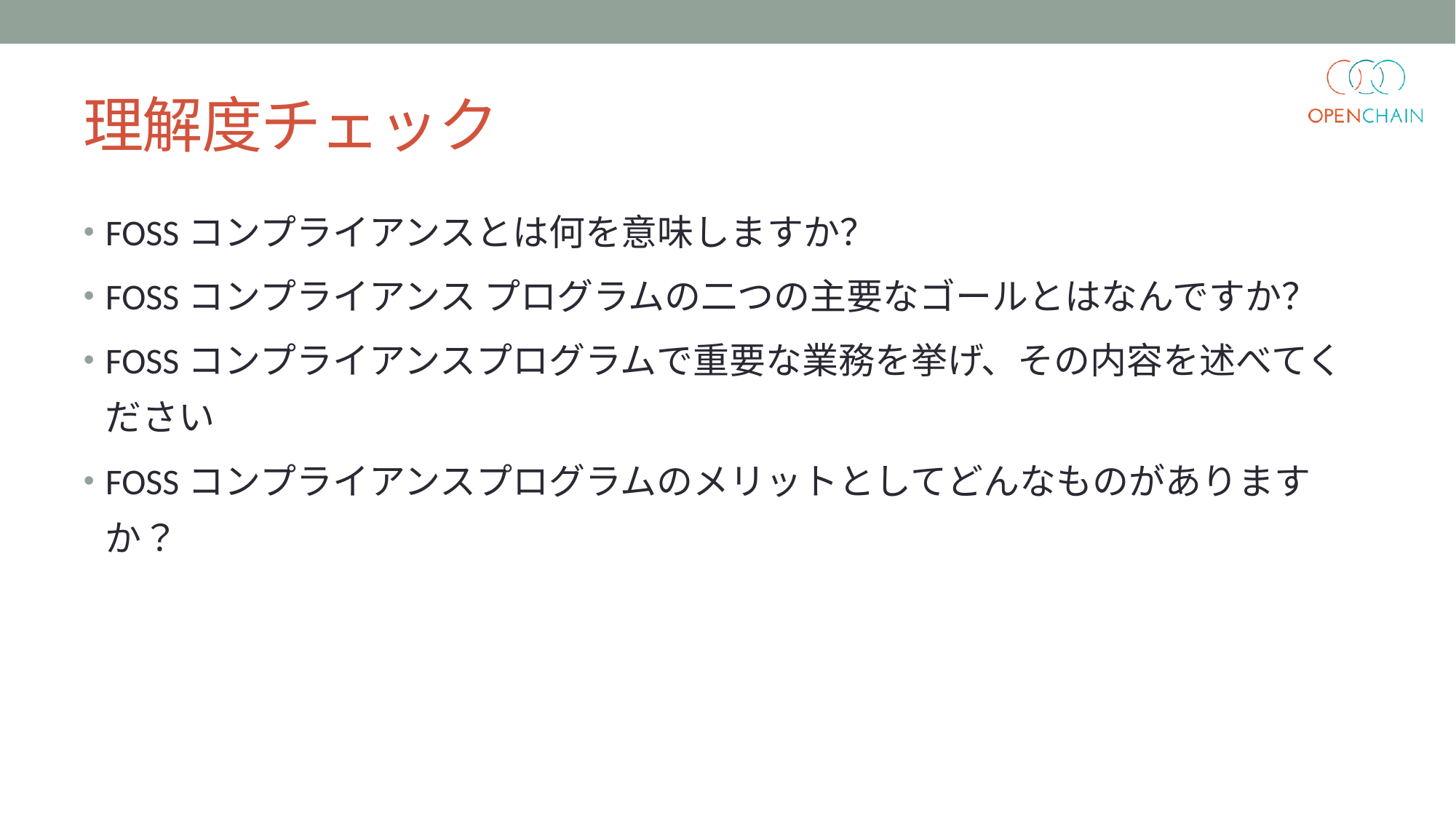

# 理解度チェック
FOSSコンプライアンスとは何を意味しますか？
FOSSコンプライアンス プログラムの二つの主要なゴールとはなんですか？
FOSSコンプライアンスプログラムで重要な業務を挙げ、その内容を述べてください
FOSSコンプライアンスプログラムのメリットとしてどんなものがありますか？